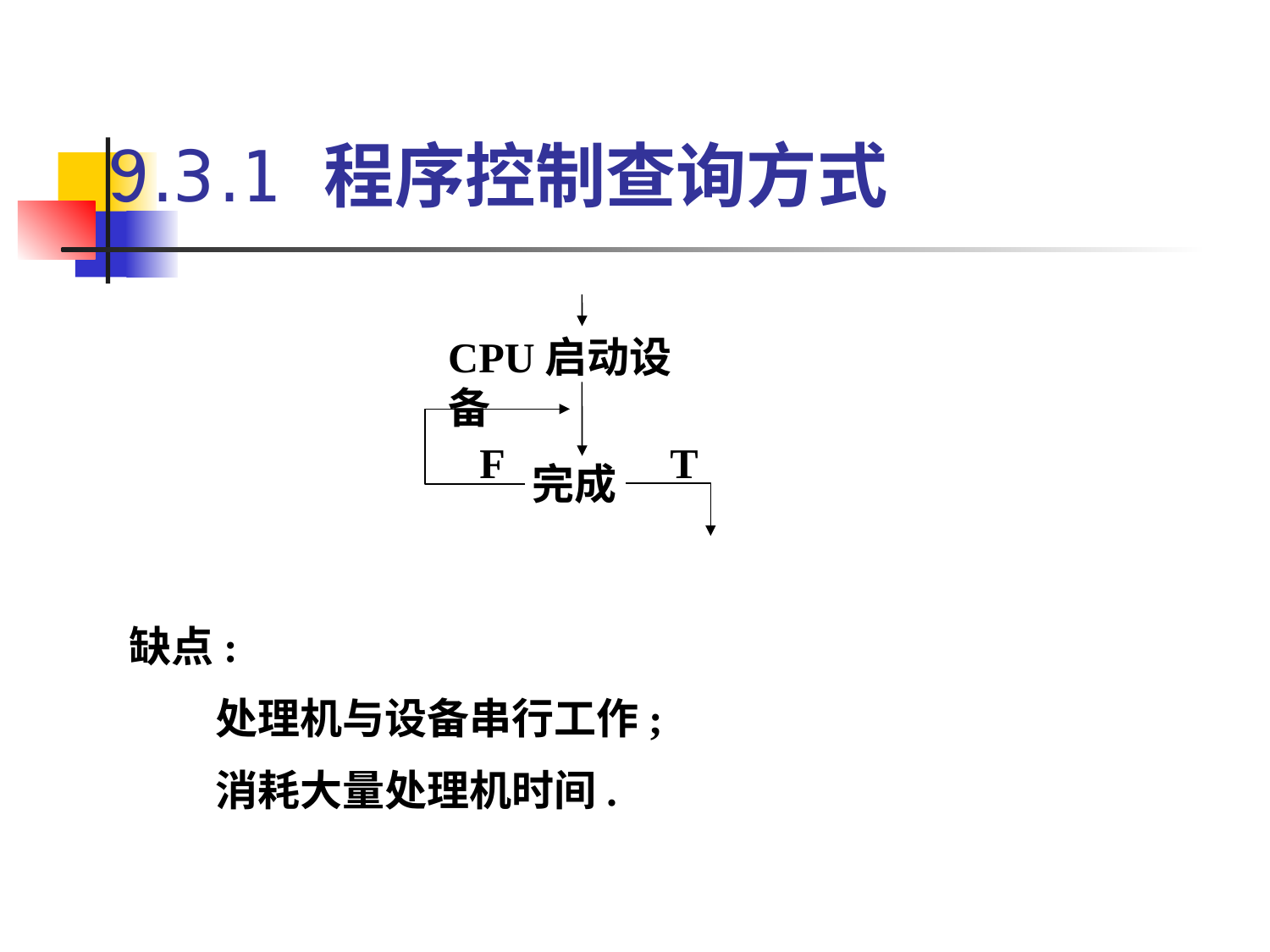

# 9.3.1 程序控制查询方式

CPU启动设备

F
T
完成

缺点:
        处理机与设备串行工作;
        消耗大量处理机时间.